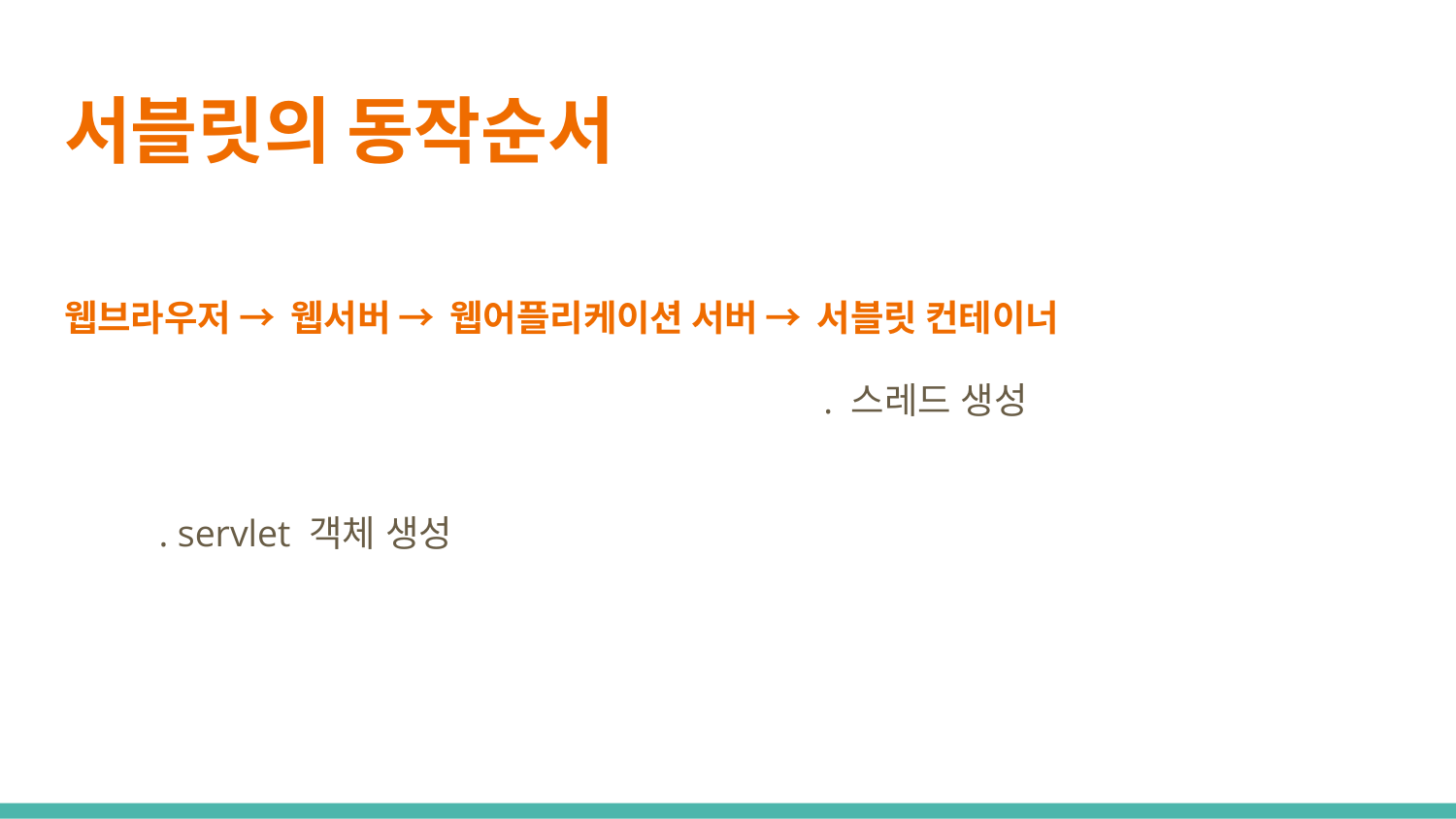

# 서블릿의 동작순서
웹브라우저 →  웹서버 →  웹어플리케이션 서버 →  서블릿 컨테이너
           . 스레드 생성
 									            . servlet 객체 생성